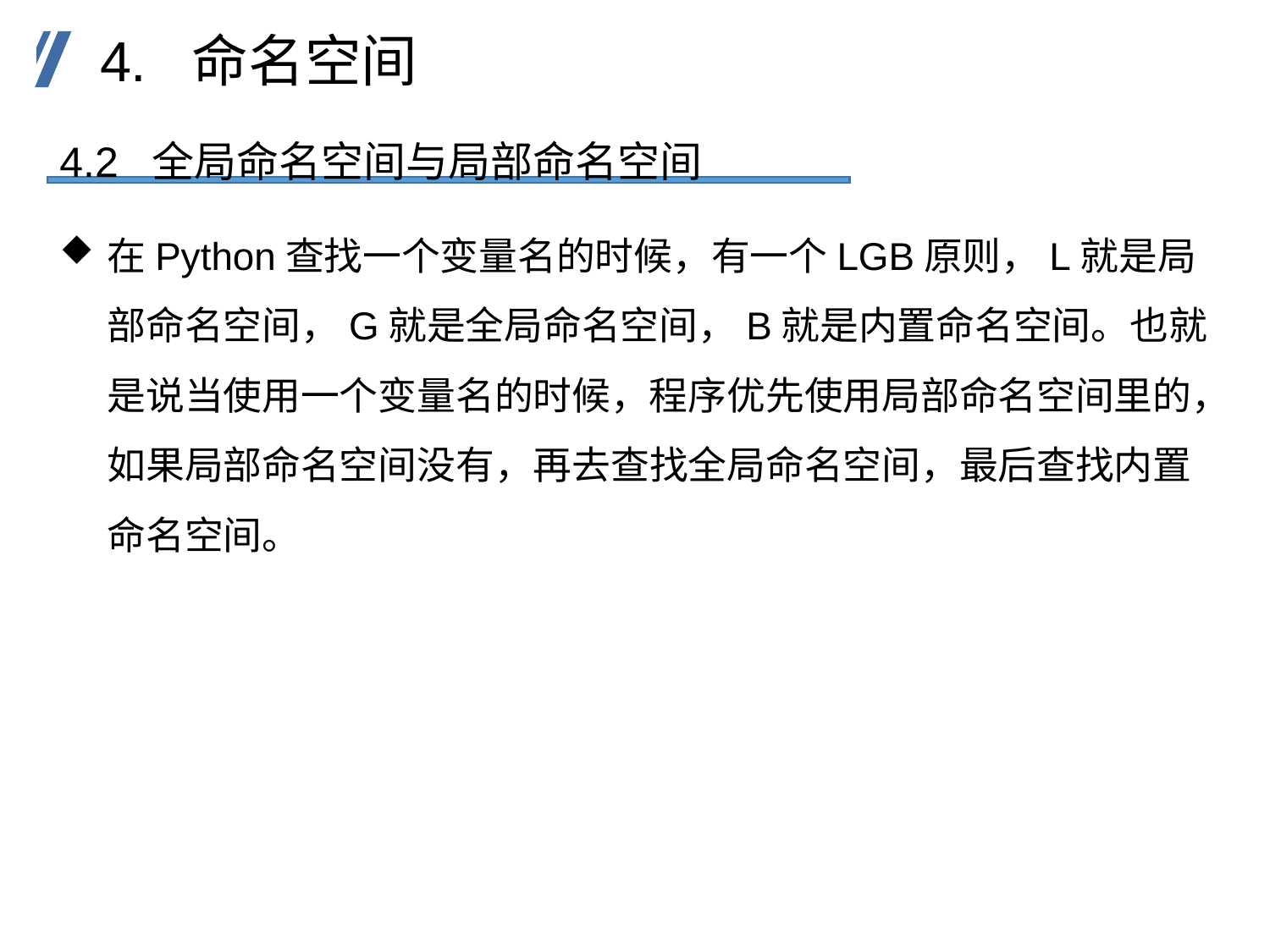

4.  命名空间
4.2  全局命名空间与局部命名空间

在Python查找一个变量名的时候，有一个LGB原则，L就是局部命名空间，G就是全局命名空间，B就是内置命名空间。也就是说当使用一个变量名的时候，程序优先使用局部命名空间里的，如果局部命名空间没有，再去查找全局命名空间，最后查找内置命名空间。